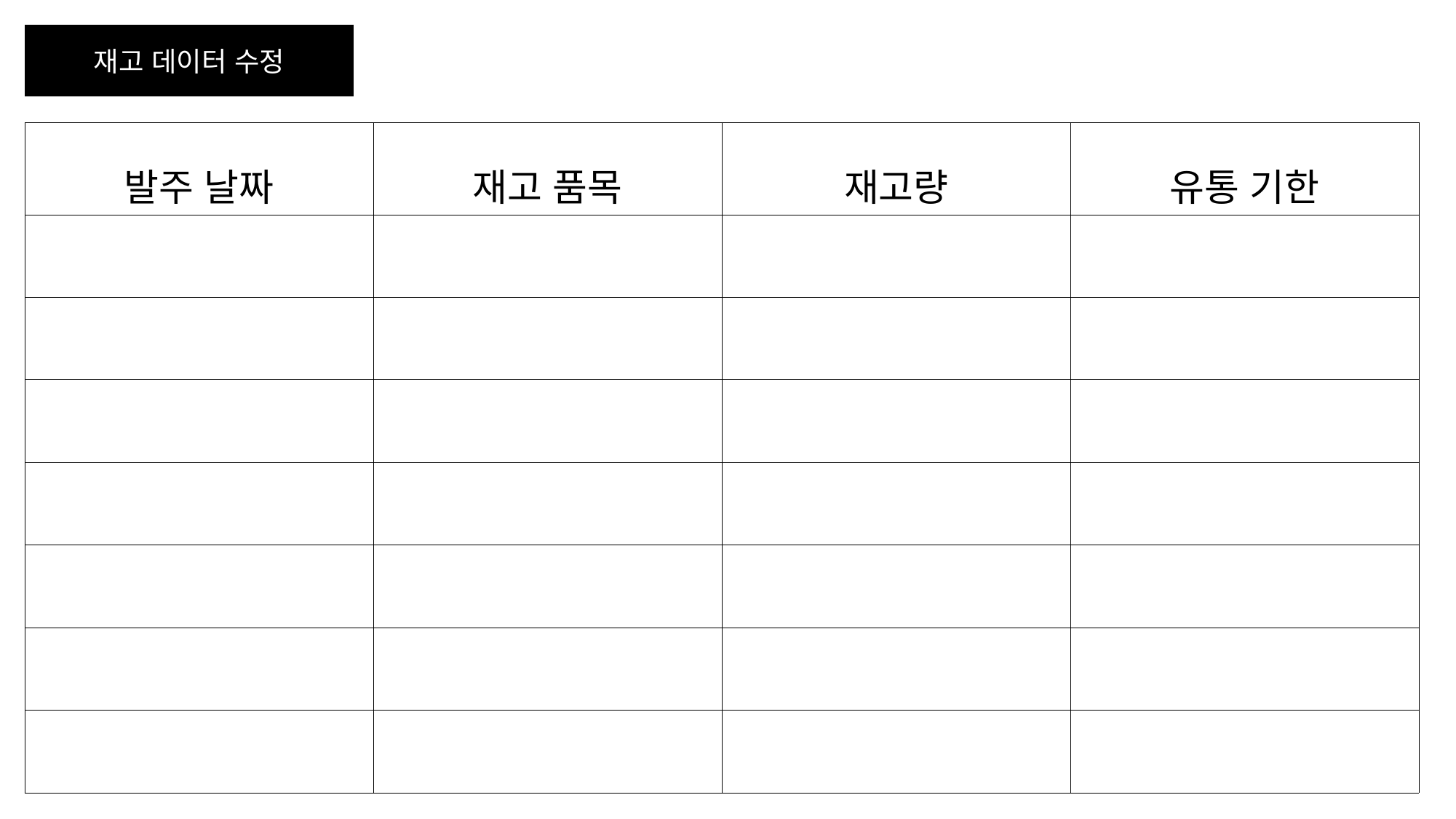

재고 데이터 수정
| 발주 날짜 | 재고 품목 | 재고량 | 유통 기한 |
| --- | --- | --- | --- |
|  |  |  |  |
|  |  |  |  |
|  |  |  |  |
|  |  |  |  |
|  |  |  |  |
|  |  |  |  |
|  |  |  |  |